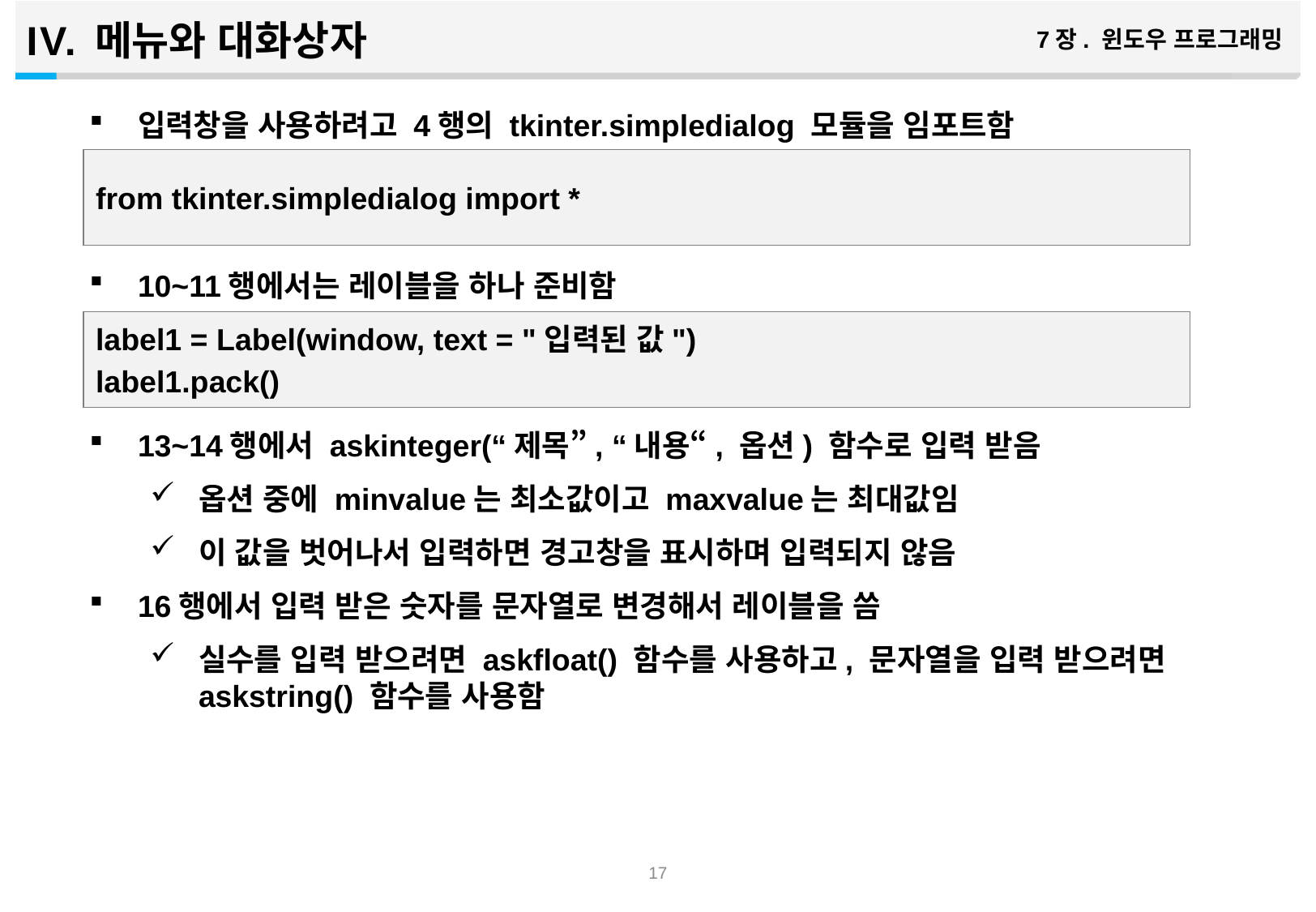

메뉴와 대화상자
7장. 윈도우 프로그래밍
입력창을 사용하려고 4행의 tkinter.simpledialog 모듈을 임포트함

10~11행에서는 레이블을 하나 준비함

13~14행에서 askinteger(“제목”, “내용“, 옵션) 함수로 입력 받음
옵션 중에 minvalue는 최소값이고 maxvalue는 최대값임
이 값을 벗어나서 입력하면 경고창을 표시하며 입력되지 않음
16행에서 입력 받은 숫자를 문자열로 변경해서 레이블을 씀
실수를 입력 받으려면 askfloat() 함수를 사용하고, 문자열을 입력 받으려면 askstring() 함수를 사용함

from tkinter.simpledialog import *
label1 = Label(window, text = "입력된 값")
label1.pack()
17